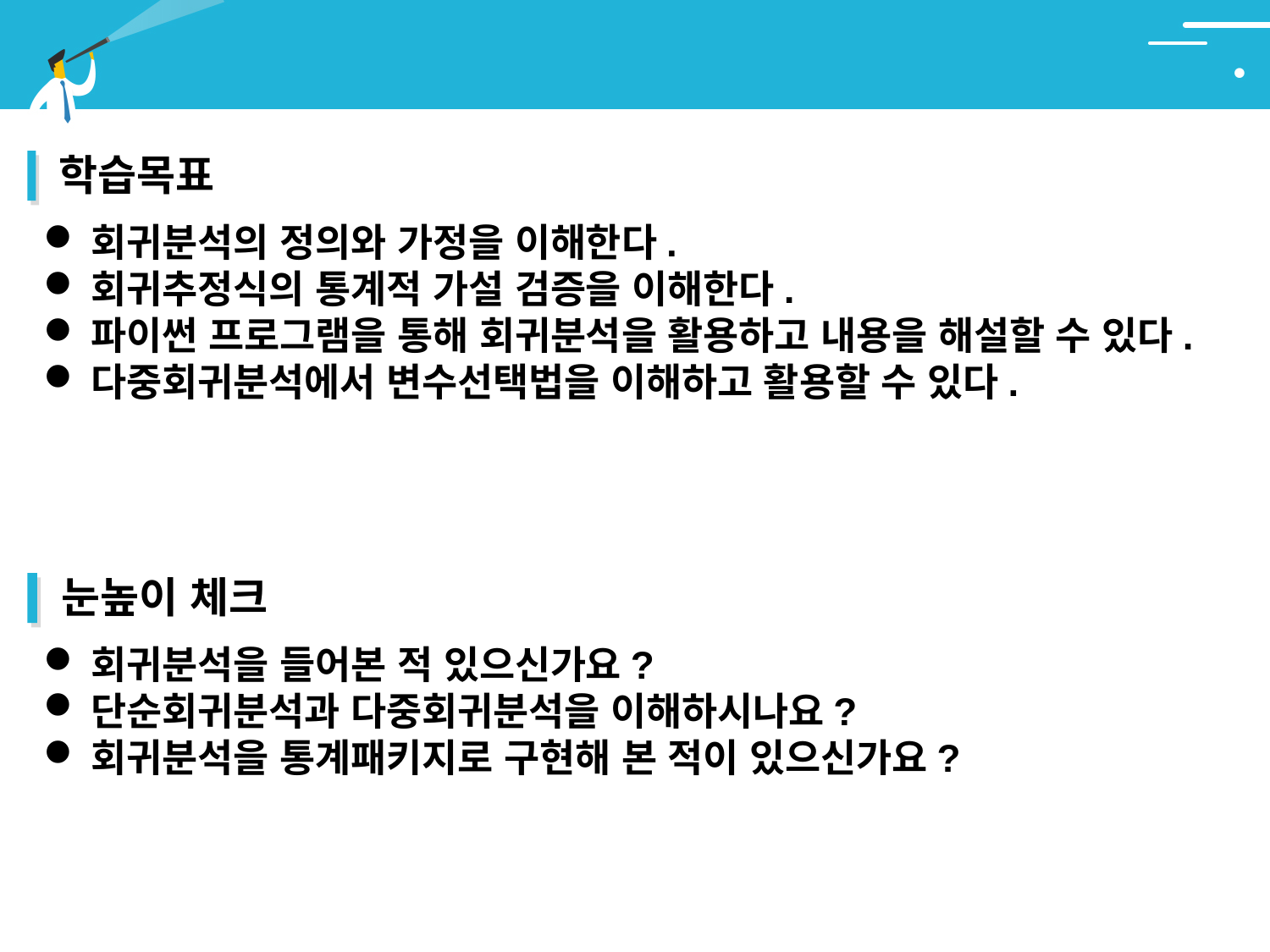

# Syllabus
학습목표

회귀분석의 정의와 가정을 이해한다.
회귀추정식의 통계적 가설 검증을 이해한다.
파이썬 프로그램을 통해 회귀분석을 활용하고 내용을 해설할 수 있다.
다중회귀분석에서 변수선택법을 이해하고 활용할 수 있다.

눈높이 체크

회귀분석을 들어본 적 있으신가요?
단순회귀분석과 다중회귀분석을 이해하시나요?
회귀분석을 통계패키지로 구현해 본 적이 있으신가요?